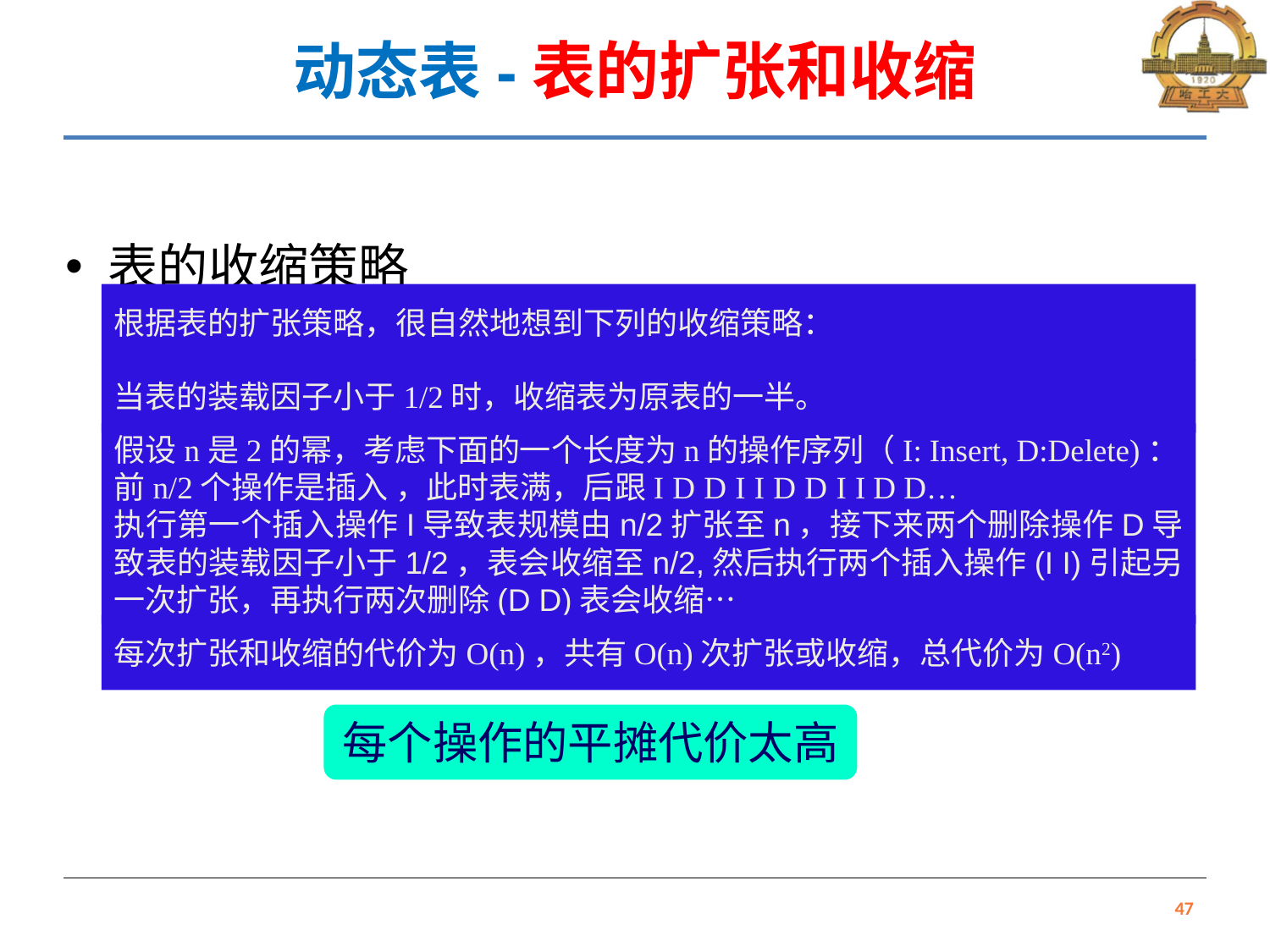

# 动态表-表的扩张和收缩
表的收缩策略
根据表的扩张策略，很自然地想到下列的收缩策略：
当表的装载因子小于1/2时，收缩表为原表的一半。
假设n是2的幂，考虑下面的一个长度为n的操作序列（I: Insert, D:Delete)：
前n/2个操作是插入 ，此时表满，后跟I D D I I D D I I D D…
执行第一个插入操作I导致表规模由n/2扩张至n，接下来两个删除操作D导致表的装载因子小于1/2，表会收缩至n/2,然后执行两个插入操作(I I)引起另一次扩张，再执行两次删除(D D)表会收缩…
每次扩张和收缩的代价为O(n)，共有O(n)次扩张或收缩，总代价为O(n2)
每个操作的平摊代价太高
47